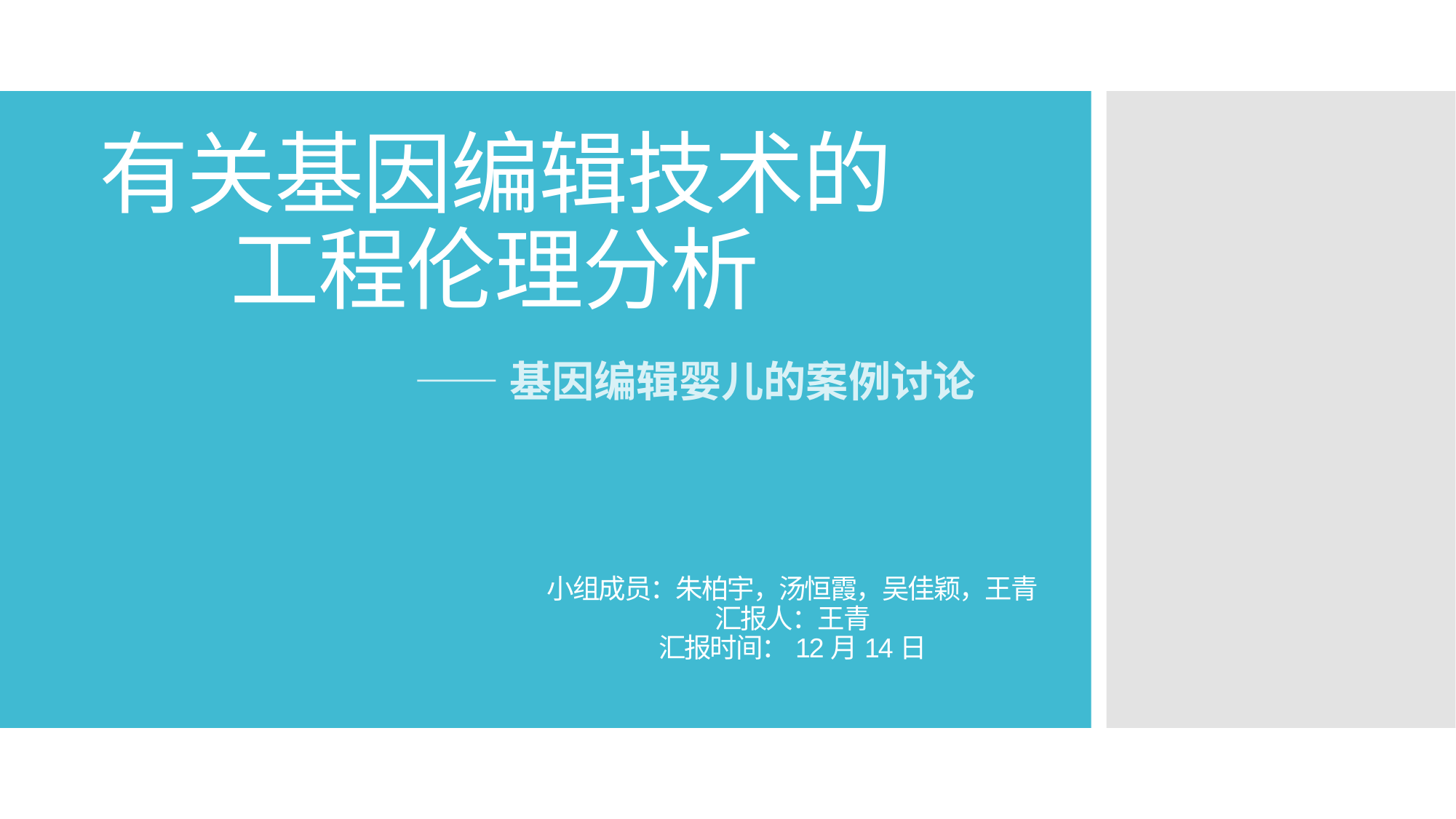

# 有关基因编辑技术的工程伦理分析
——基因编辑婴儿的案例讨论
小组成员：朱柏宇，汤恒霞，吴佳颖，王青
汇报人：王青
汇报时间：12月14日